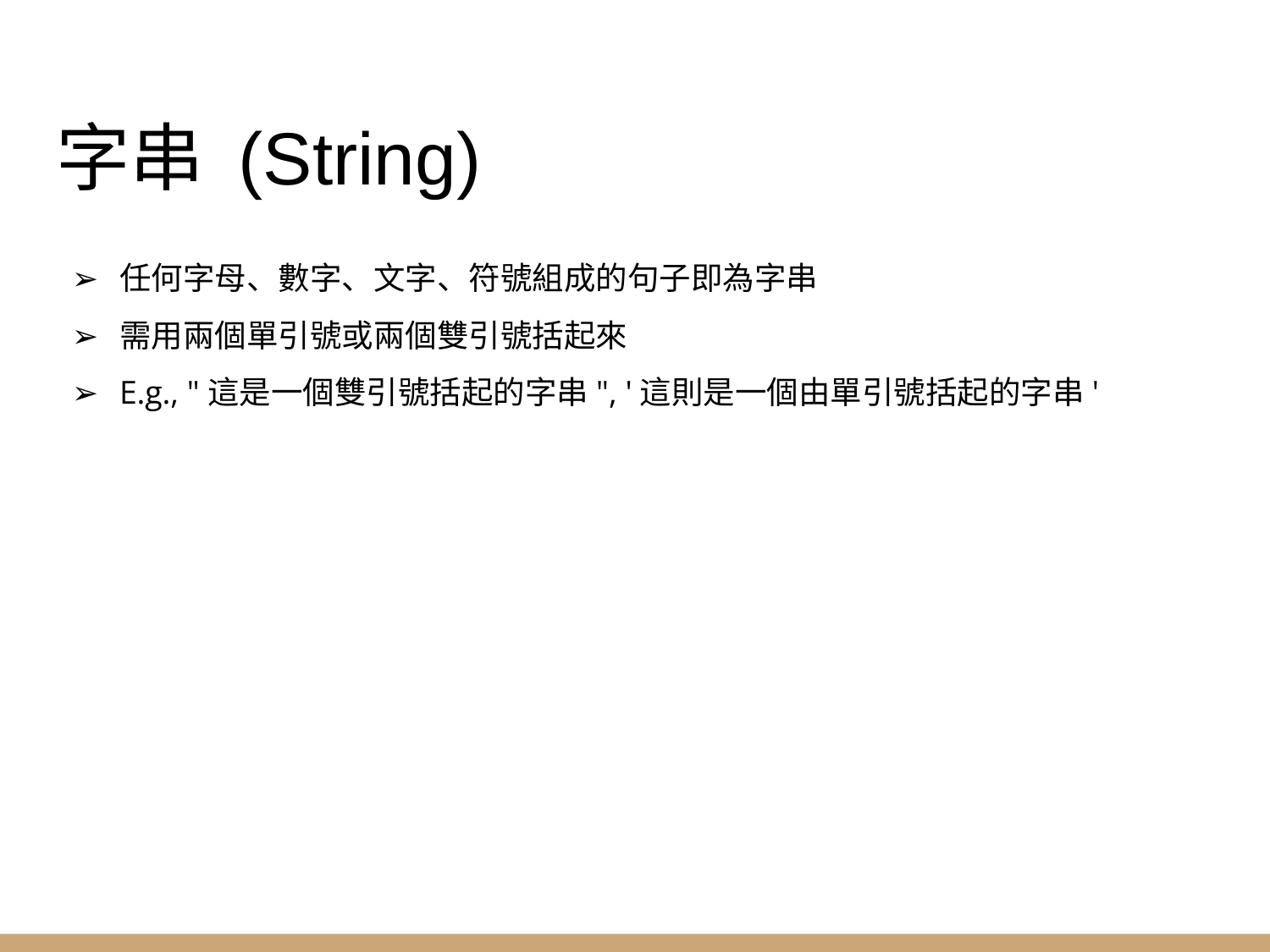

# 字串 (String)
任何字母、數字、文字、符號組成的句子即為字串
需用兩個單引號或兩個雙引號括起來
E.g., "這是一個雙引號括起的字串", '這則是一個由單引號括起的字串'